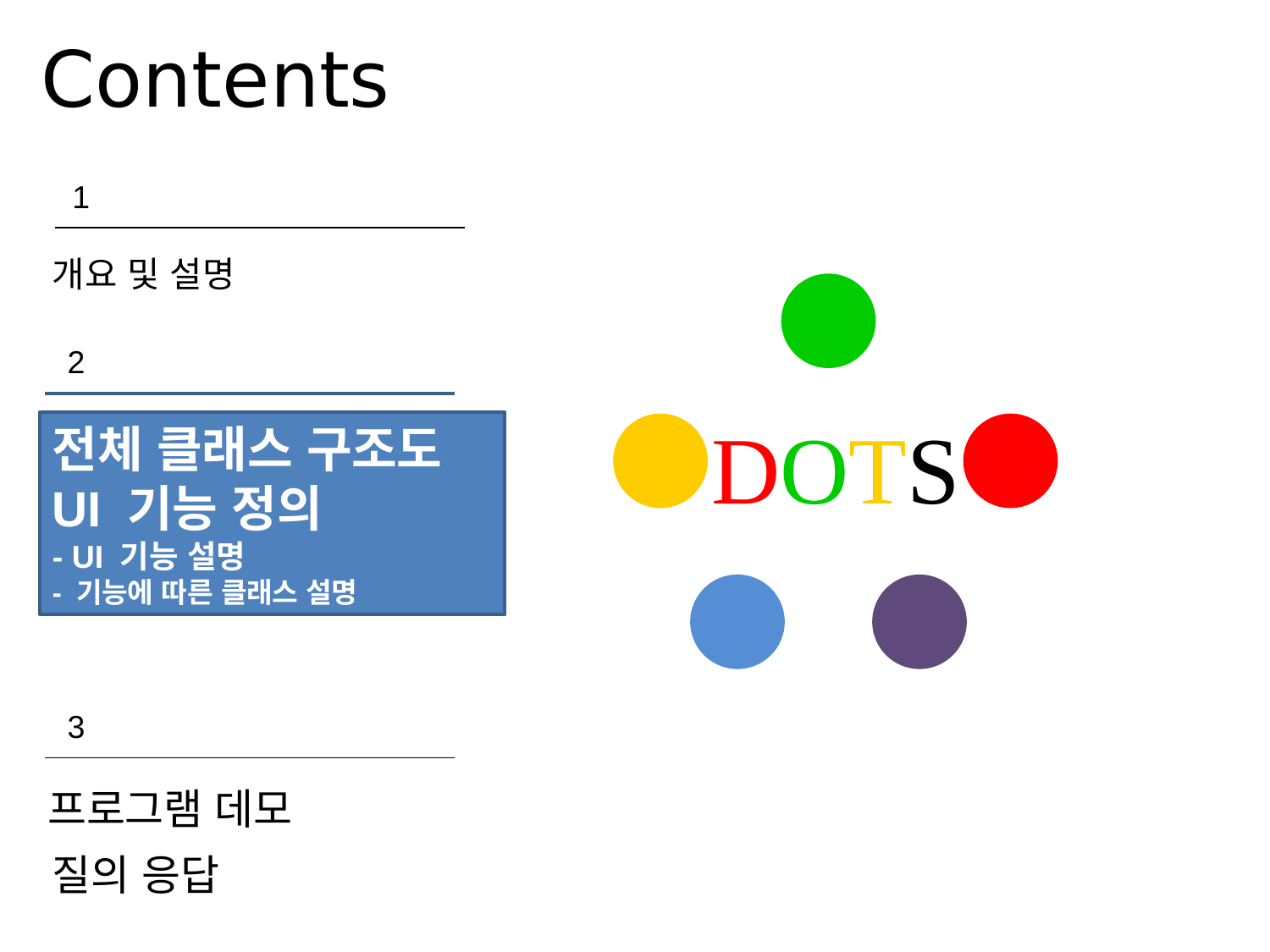

# Contents
1
개요 및 설명

DOTS

2
전체 클래스 구조도
UI 기능 정의
- UI 기능 설명
- 기능에 따른 클래스 설명
3
프로그램 데모
질의 응답